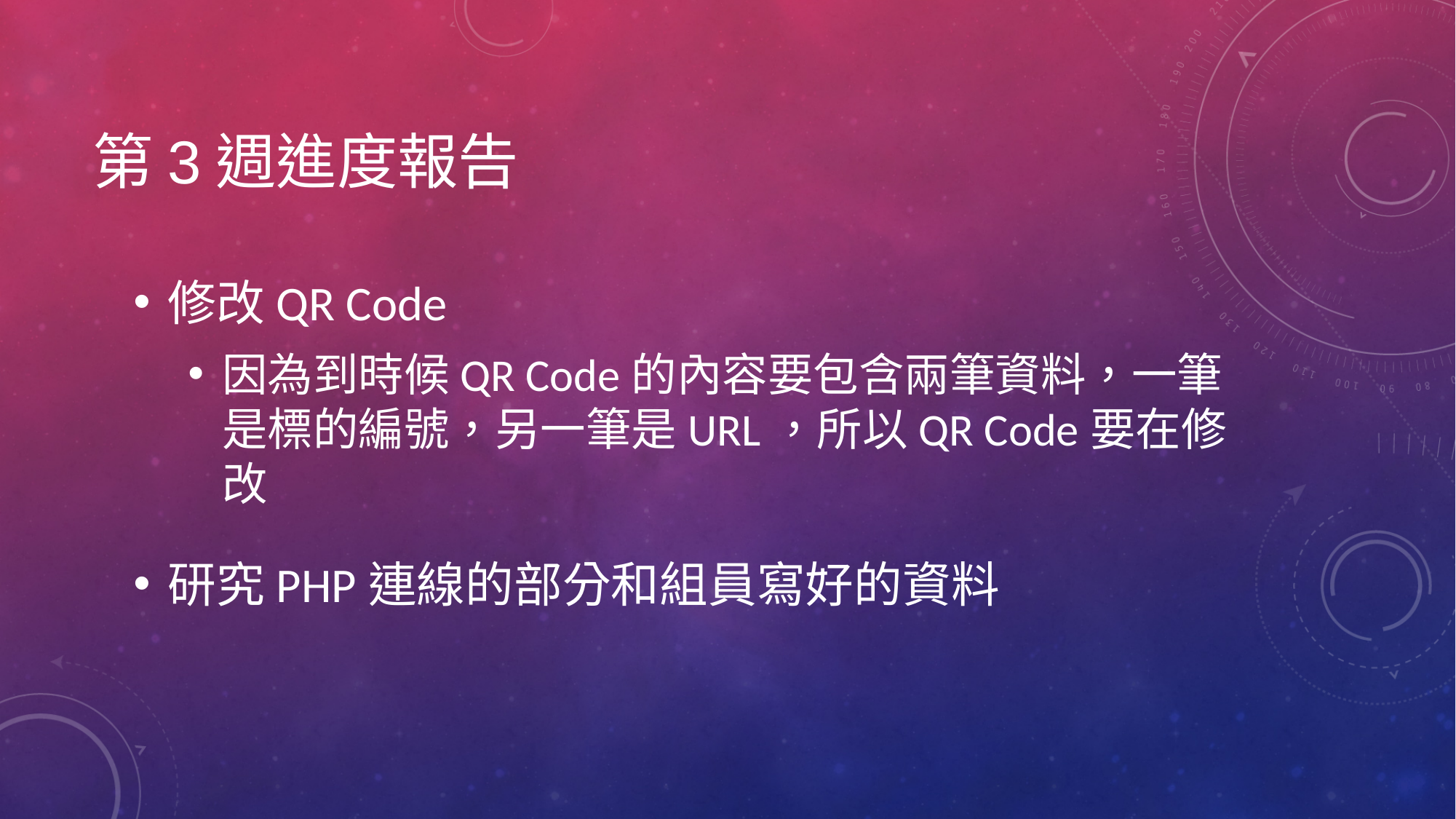

# 第3週進度報告
修改QR Code
因為到時候QR Code的內容要包含兩筆資料，一筆是標的編號，另一筆是URL，所以QR Code要在修改
研究PHP連線的部分和組員寫好的資料